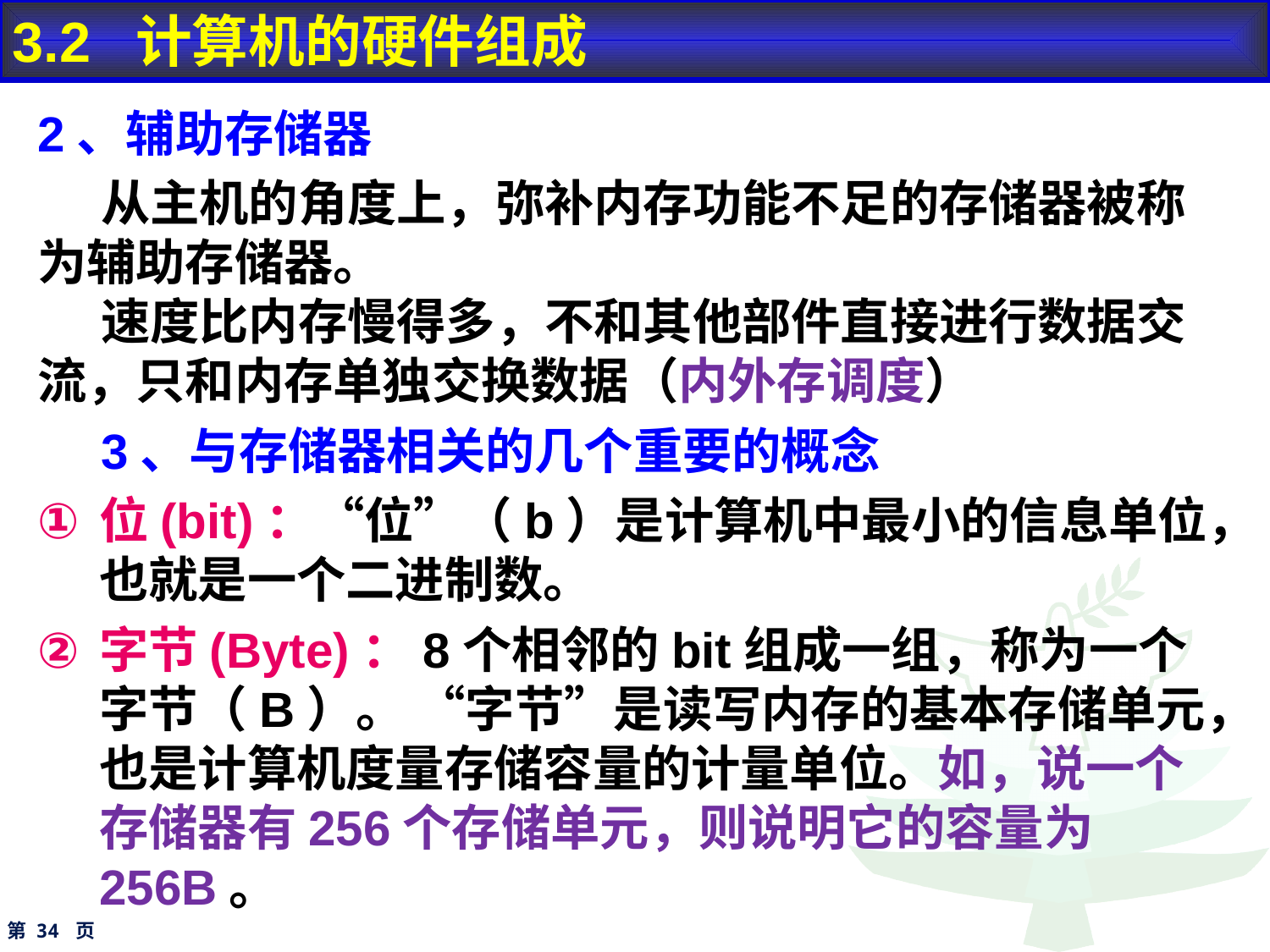

3.2  计算机的硬件组成

2、辅助存储器
从主机的角度上，弥补内存功能不足的存储器被称为辅助存储器。
速度比内存慢得多，不和其他部件直接进行数据交流，只和内存单独交换数据（内外存调度）
3、与存储器相关的几个重要的概念
位(bit)：“位”（b）是计算机中最小的信息单位，也就是一个二进制数。
字节(Byte)：8个相邻的bit组成一组，称为一个字节（B）。 “字节”是读写内存的基本存储单元，也是计算机度量存储容量的计量单位。如，说一个存储器有256个存储单元，则说明它的容量为256B。